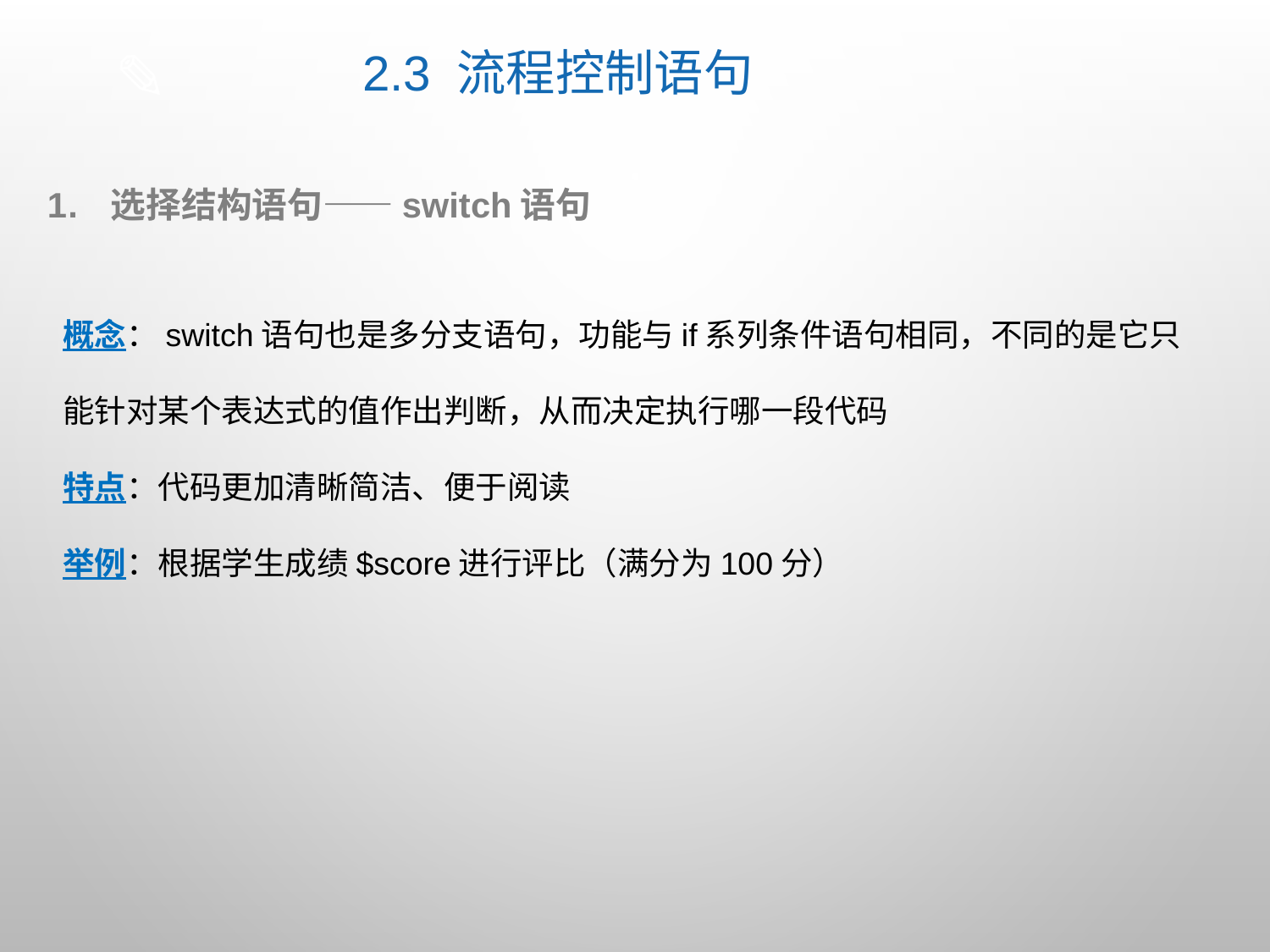

# 2.3 流程控制语句
选择结构语句——switch语句
概念：switch语句也是多分支语句，功能与if系列条件语句相同，不同的是它只能针对某个表达式的值作出判断，从而决定执行哪一段代码
特点：代码更加清晰简洁、便于阅读
举例：根据学生成绩$score进行评比（满分为100分）